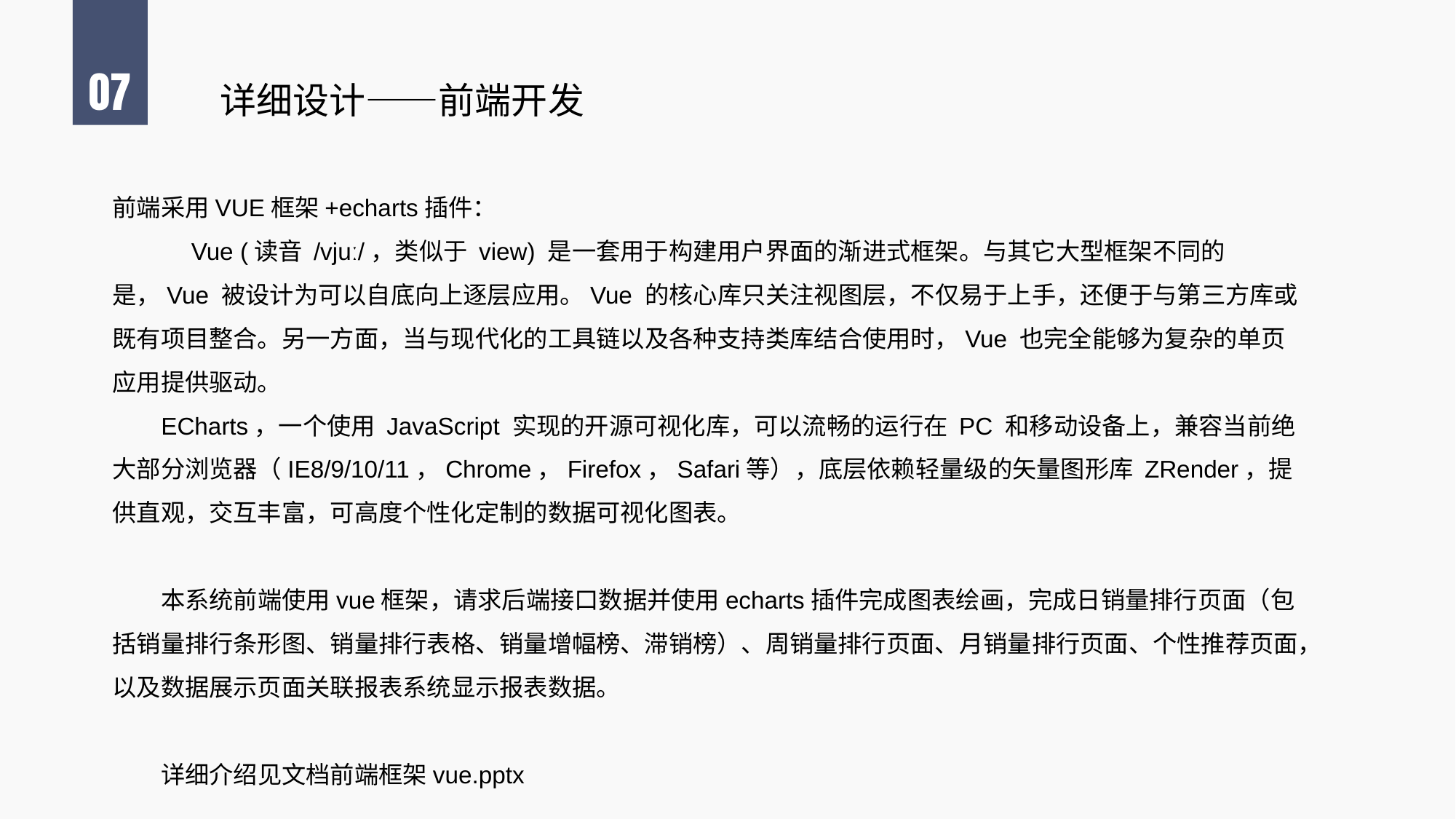

07
详细设计——前端开发
前端采用VUE框架+echarts插件：
Vue (读音 /vjuː/，类似于 view) 是一套用于构建用户界面的渐进式框架。与其它大型框架不同的是，Vue 被设计为可以自底向上逐层应用。Vue 的核心库只关注视图层，不仅易于上手，还便于与第三方库或既有项目整合。另一方面，当与现代化的工具链以及各种支持类库结合使用时，Vue 也完全能够为复杂的单页应用提供驱动。
ECharts，一个使用 JavaScript 实现的开源可视化库，可以流畅的运行在 PC 和移动设备上，兼容当前绝大部分浏览器（IE8/9/10/11，Chrome，Firefox，Safari等），底层依赖轻量级的矢量图形库 ZRender，提供直观，交互丰富，可高度个性化定制的数据可视化图表。

本系统前端使用vue框架，请求后端接口数据并使用echarts插件完成图表绘画，完成日销量排行页面（包括销量排行条形图、销量排行表格、销量增幅榜、滞销榜）、周销量排行页面、月销量排行页面、个性推荐页面，以及数据展示页面关联报表系统显示报表数据。

详细介绍见文档前端框架vue.pptx